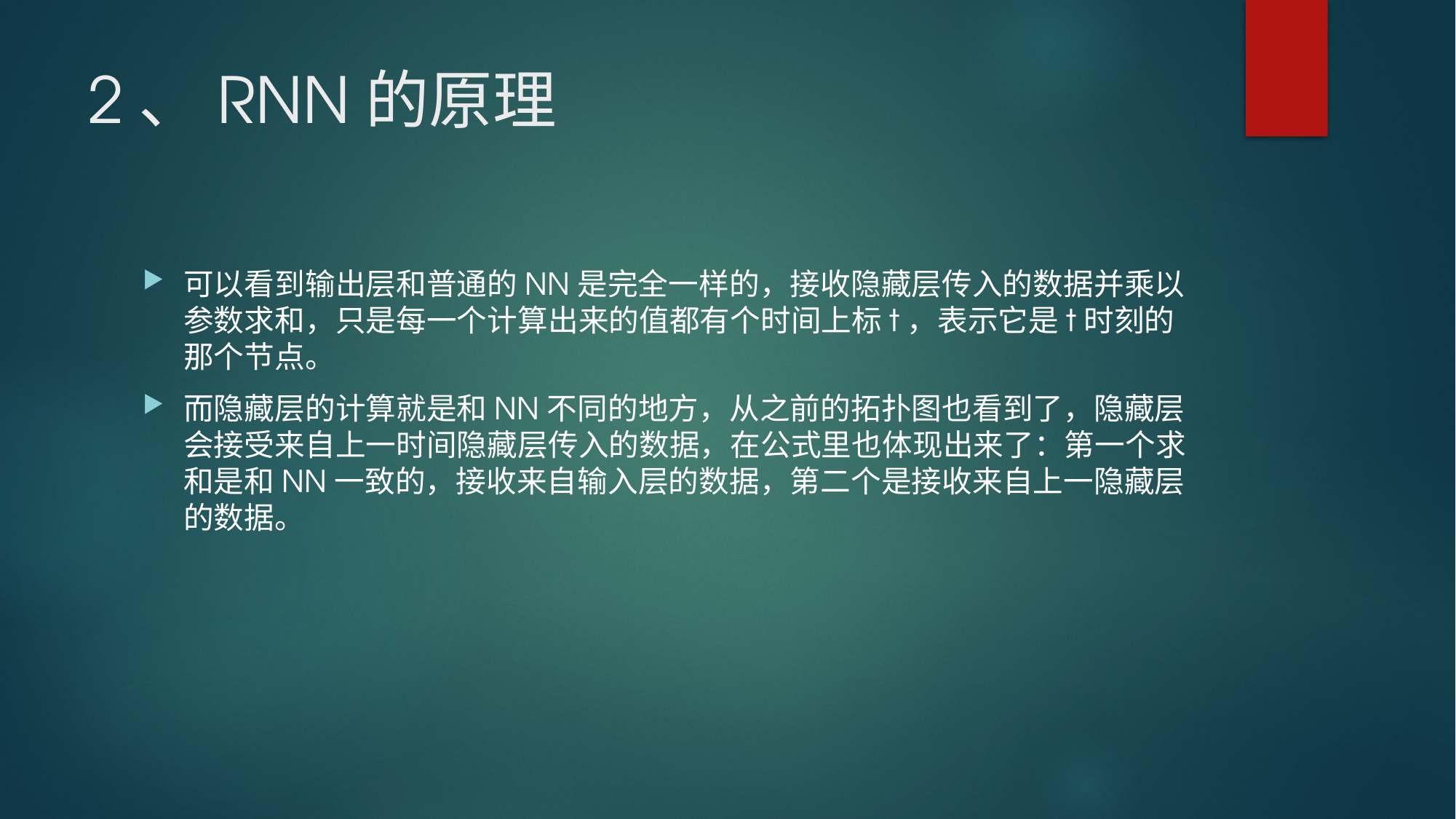

# 2、RNN的原理

可以看到输出层和普通的NN是完全一样的，接收隐藏层传入的数据并乘以参数求和，只是每一个计算出来的值都有个时间上标t，表示它是t时刻的那个节点。
而隐藏层的计算就是和NN不同的地方，从之前的拓扑图也看到了，隐藏层会接受来自上一时间隐藏层传入的数据，在公式里也体现出来了：第一个求和是和NN一致的，接收来自输入层的数据，第二个是接收来自上一隐藏层的数据。